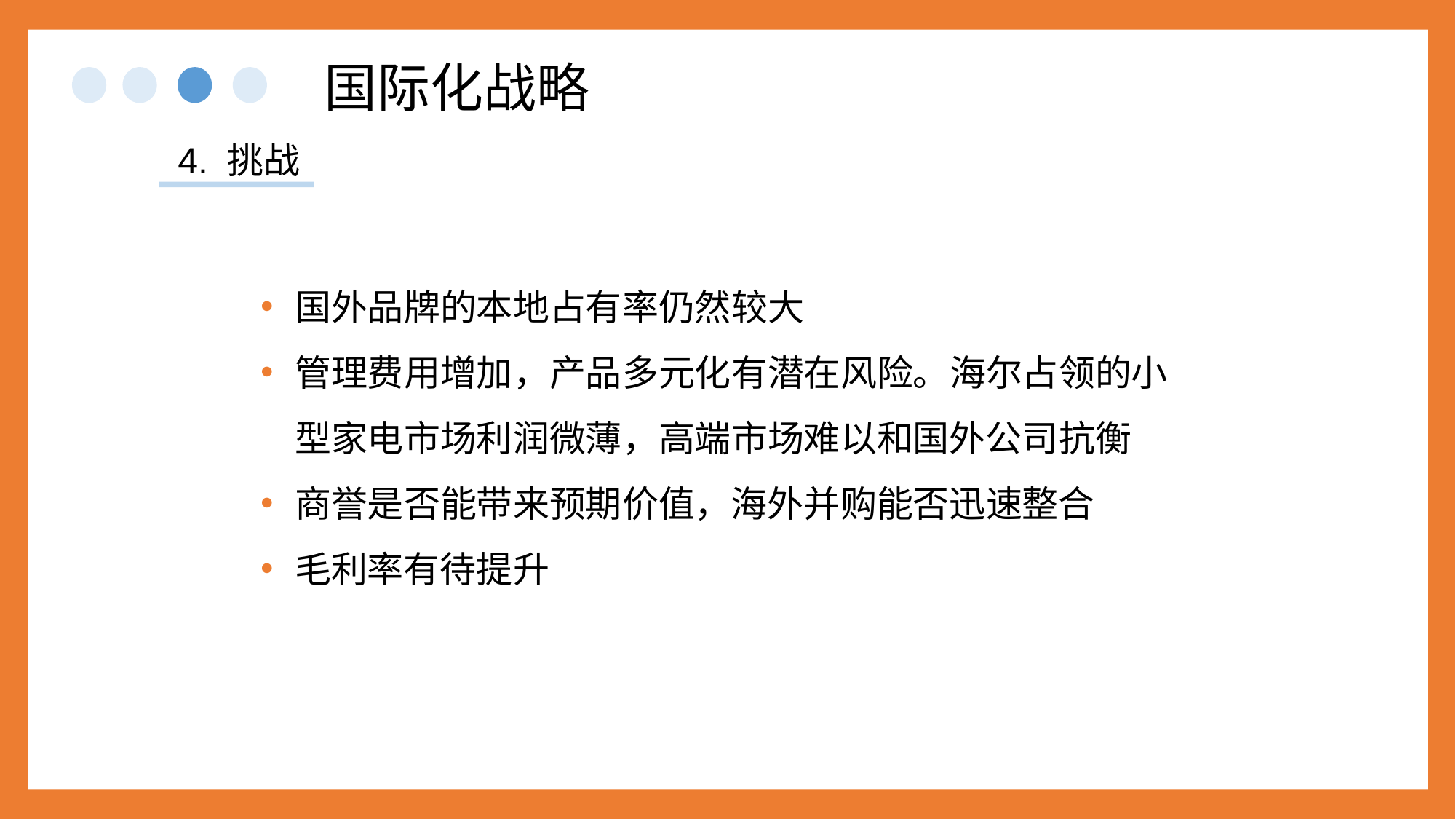

国际化战略

4. 挑战

国外品牌的本地占有率仍然较大
管理费用增加，产品多元化有潜在风险。海尔占领的小型家电市场利润微薄，高端市场难以和国外公司抗衡
商誉是否能带来预期价值，海外并购能否迅速整合
毛利率有待提升